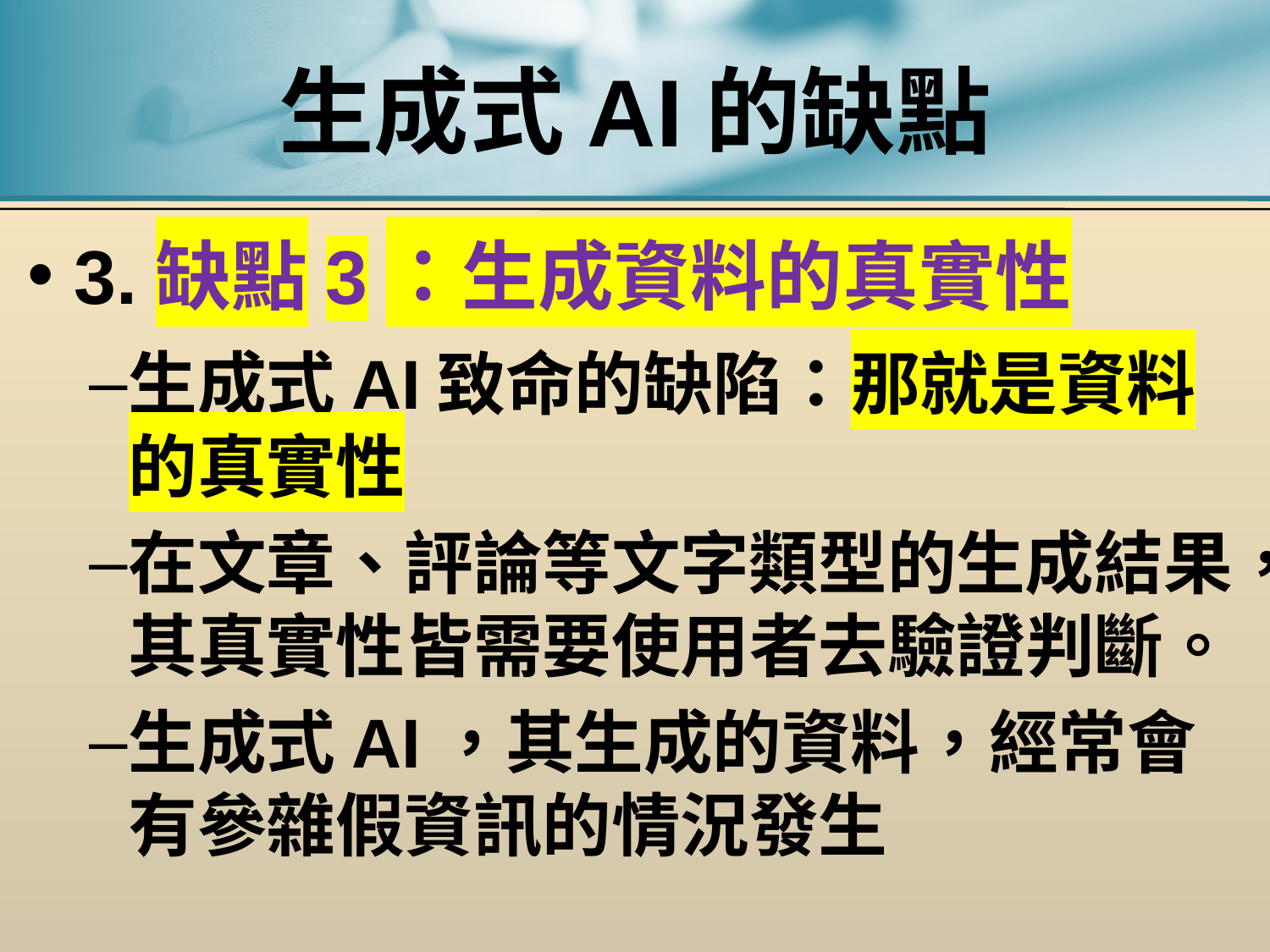

# 生成式AI的缺點
3.缺點3：生成資料的真實性
生成式AI致命的缺陷：那就是資料的真實性
在文章、評論等文字類型的生成結果，其真實性皆需要使用者去驗證判斷。
生成式AI，其生成的資料，經常會有參雜假資訊的情況發生